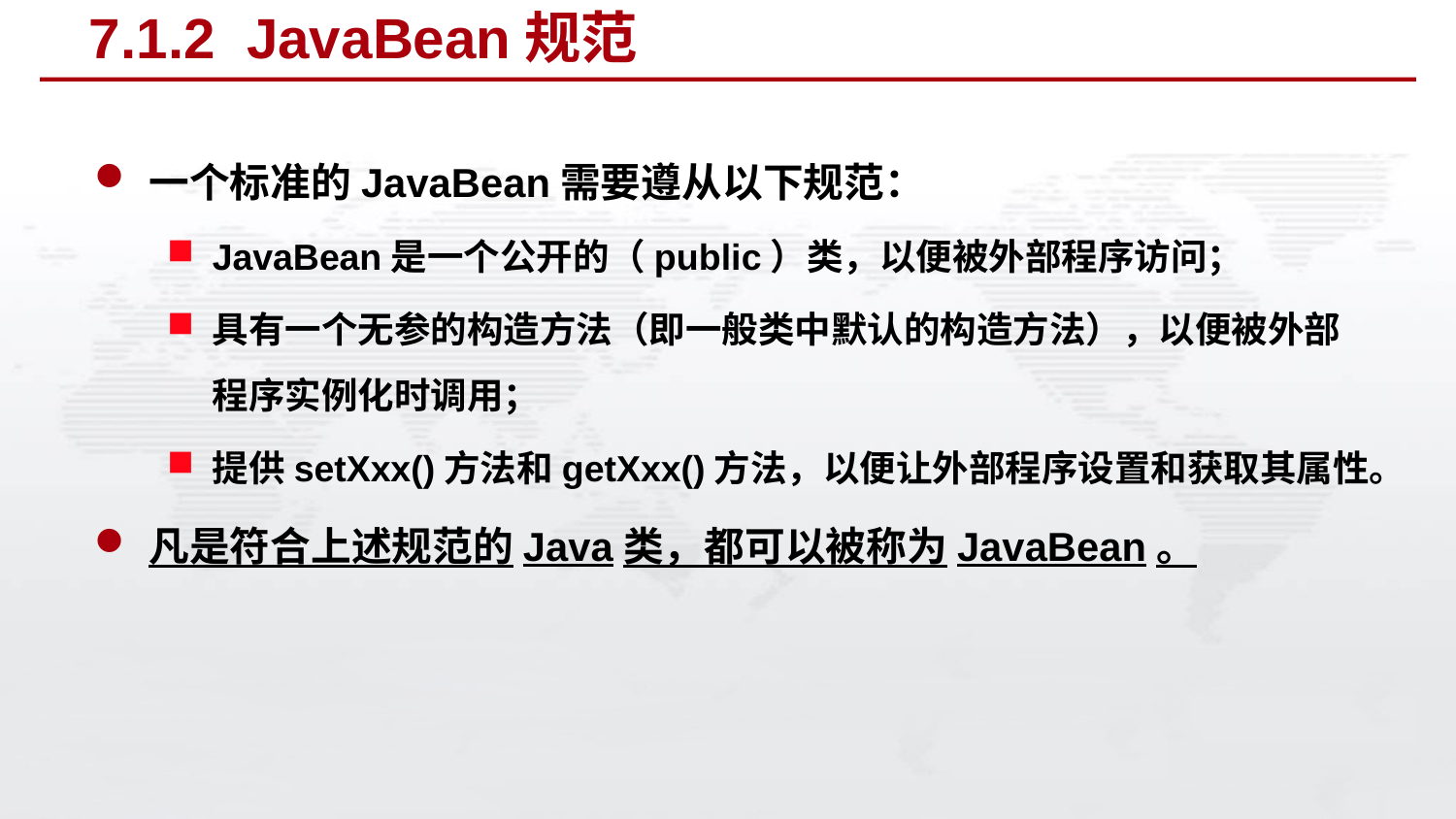

# 7.1.2  JavaBean规范
一个标准的JavaBean需要遵从以下规范：
JavaBean是一个公开的（public）类，以便被外部程序访问；
具有一个无参的构造方法（即一般类中默认的构造方法），以便被外部程序实例化时调用；
提供setXxx()方法和getXxx()方法，以便让外部程序设置和获取其属性。
凡是符合上述规范的Java类，都可以被称为JavaBean。